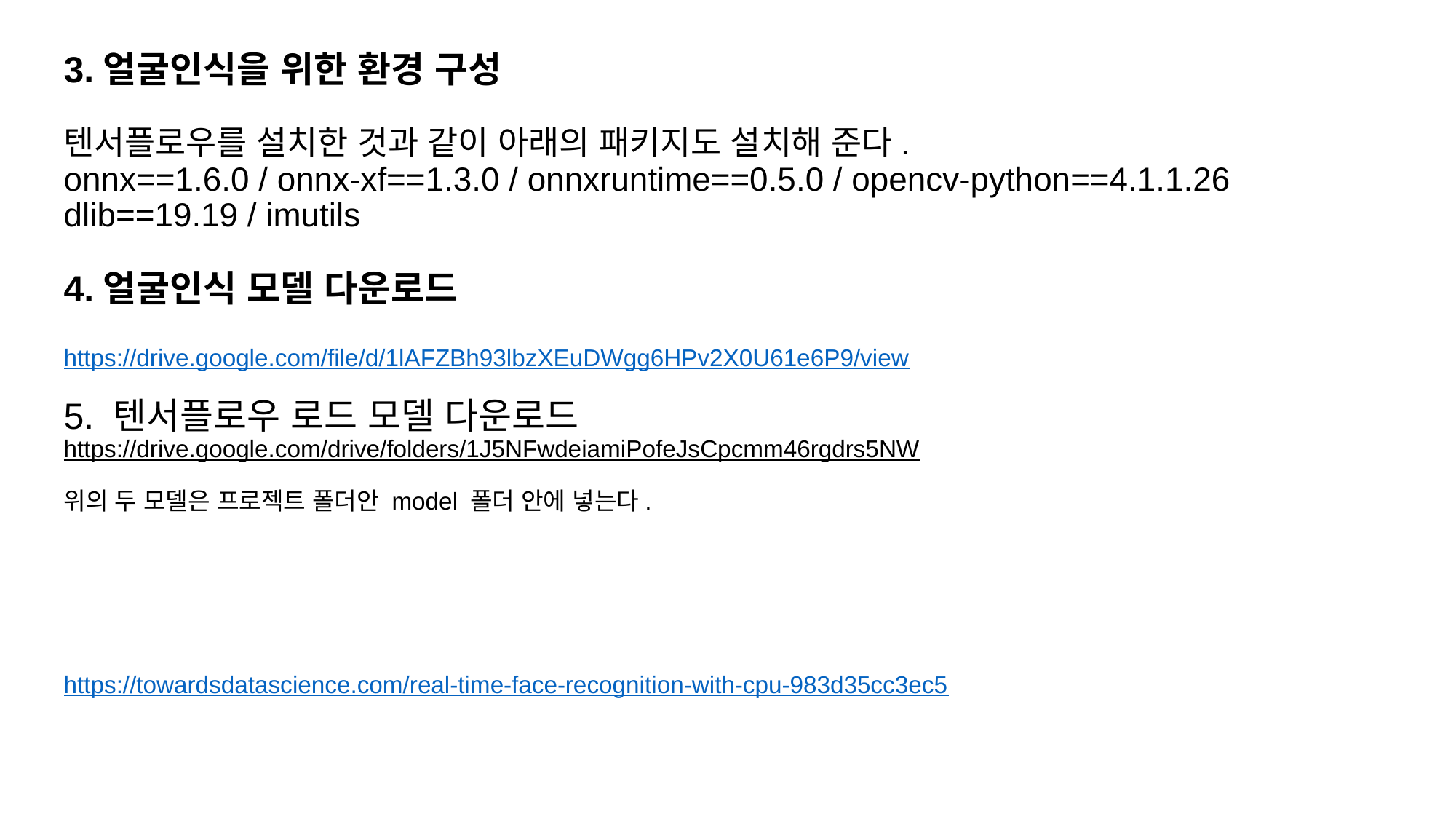

3.얼굴인식을 위한 환경 구성

텐서플로우를 설치한 것과 같이 아래의 패키지도 설치해 준다.
onnx==1.6.0 / onnx-xf==1.3.0 / onnxruntime==0.5.0 / opencv-python==4.1.1.26
dlib==19.19 / imutils

4.얼굴인식 모델 다운로드

https://drive.google.com/file/d/1lAFZBh93lbzXEuDWgg6HPv2X0U61e6P9/view

5. 텐서플로우 로드 모델 다운로드
https://drive.google.com/drive/folders/1J5NFwdeiamiPofeJsCpcmm46rgdrs5NW

위의 두 모델은 프로젝트 폴더안 model 폴더 안에 넣는다.

https://towardsdatascience.com/real-time-face-recognition-with-cpu-983d35cc3ec5